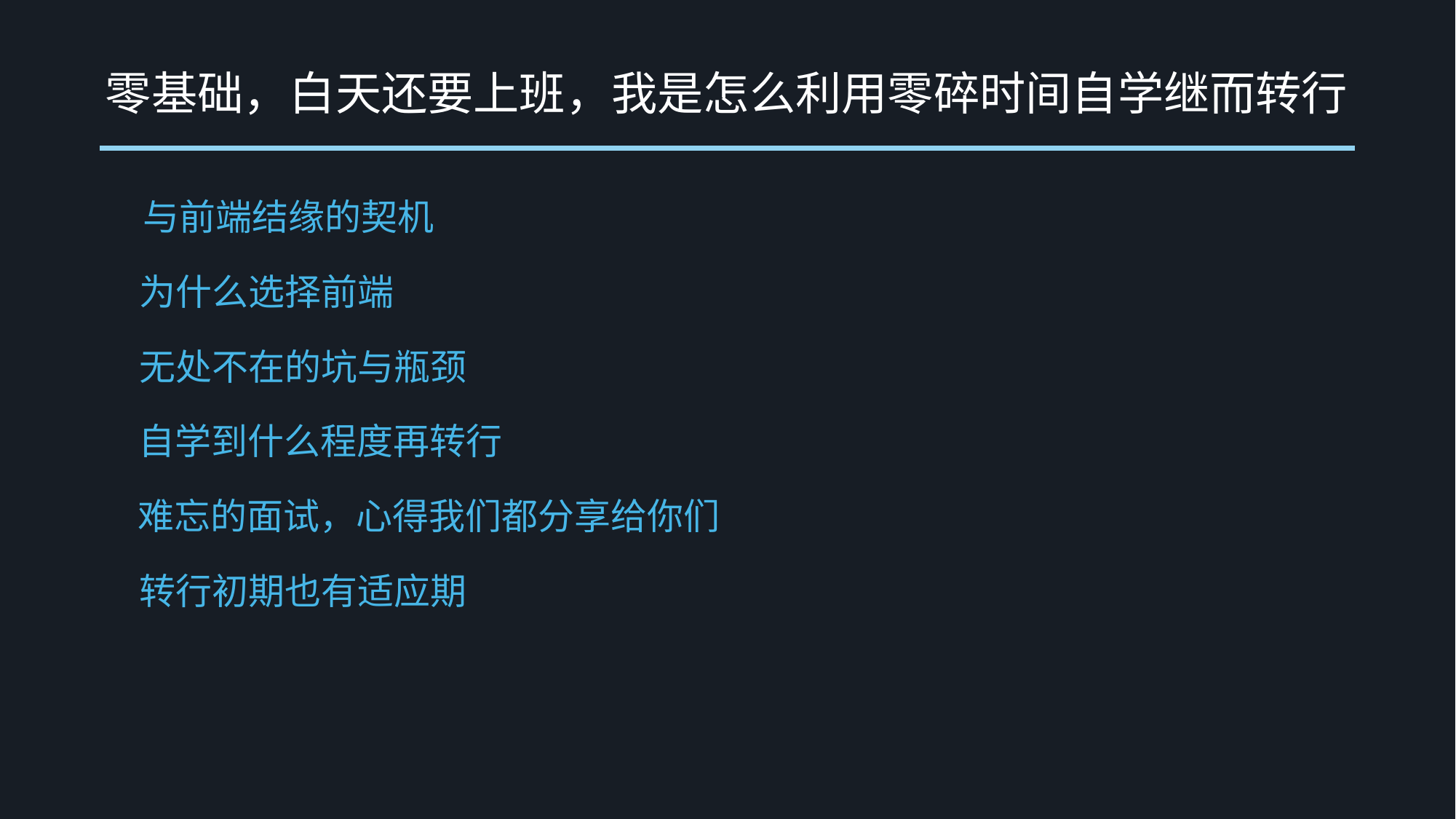

# 零基础，白天还要上班，我是怎么利用零碎时间自学继而转行
与前端结缘的契机

为什么选择前端
无处不在的坑与瓶颈
自学到什么程度再转行
难忘的面试，心得我们都分享给你们
转行初期也有适应期